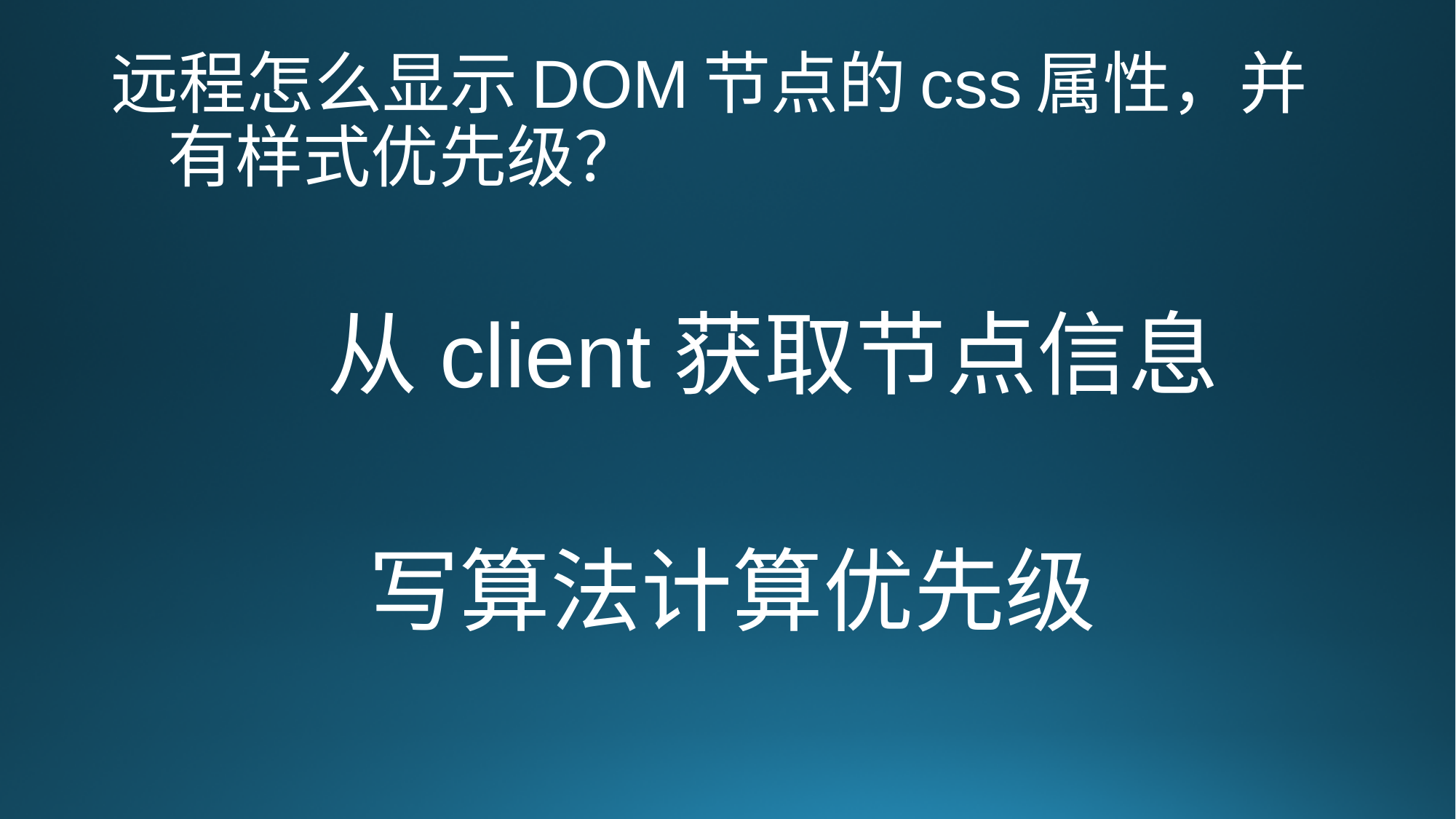

# 远程怎么显示DOM节点的css属性，并有样式优先级？
从client获取节点信息
写算法计算优先级